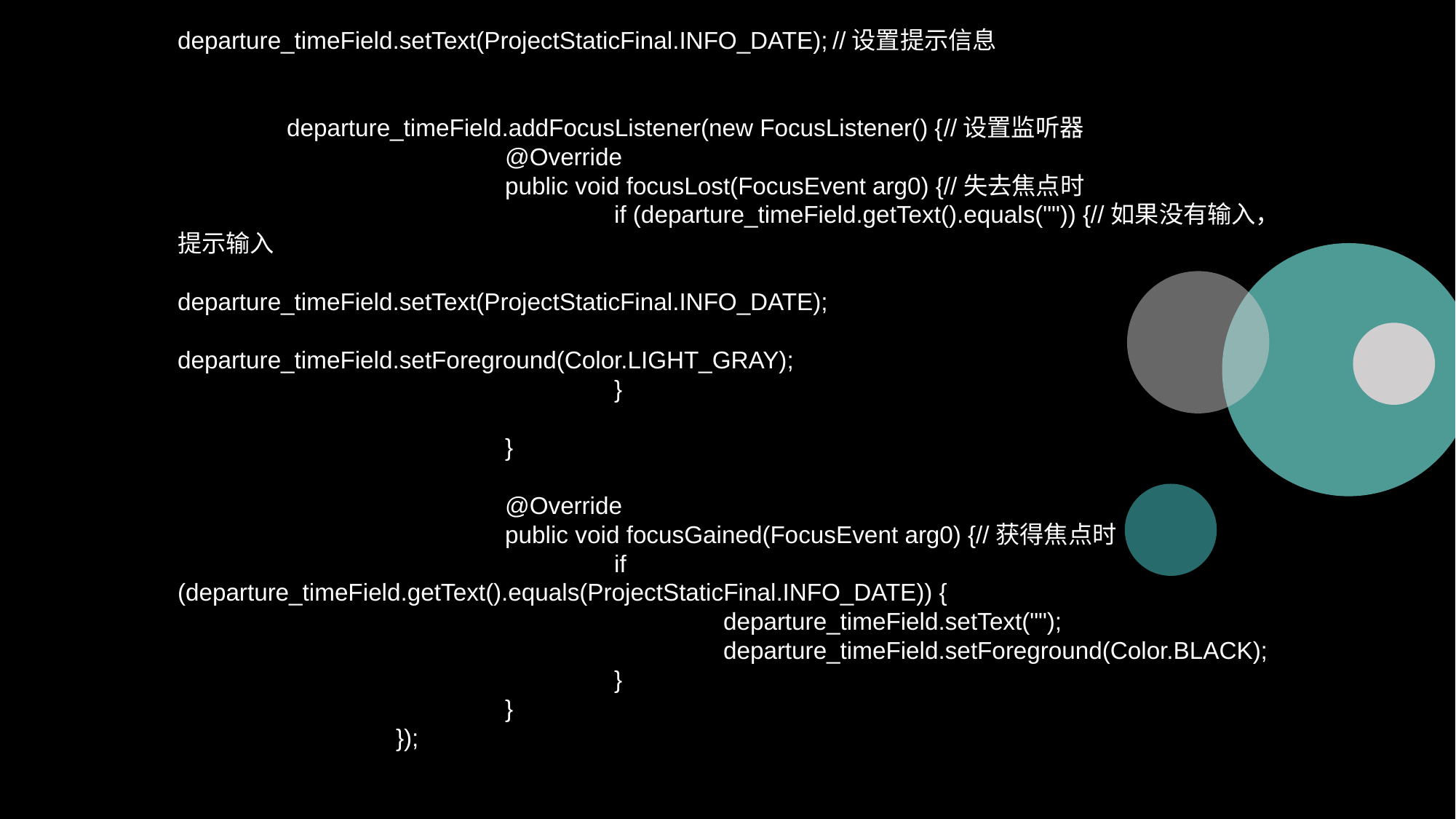

departure_timeField.setText(ProjectStaticFinal.INFO_DATE);	//设置提示信息

	departure_timeField.addFocusListener(new FocusListener() {//设置监听器
			@Override
			public void focusLost(FocusEvent arg0) {//失去焦点时
				if (departure_timeField.getText().equals("")) {//如果没有输入，提示输入
					departure_timeField.setText(ProjectStaticFinal.INFO_DATE);
					departure_timeField.setForeground(Color.LIGHT_GRAY);
				}

			}

			@Override
			public void focusGained(FocusEvent arg0) {//获得焦点时
				if (departure_timeField.getText().equals(ProjectStaticFinal.INFO_DATE)) {
					departure_timeField.setText("");
					departure_timeField.setForeground(Color.BLACK);
				}
			}
		});